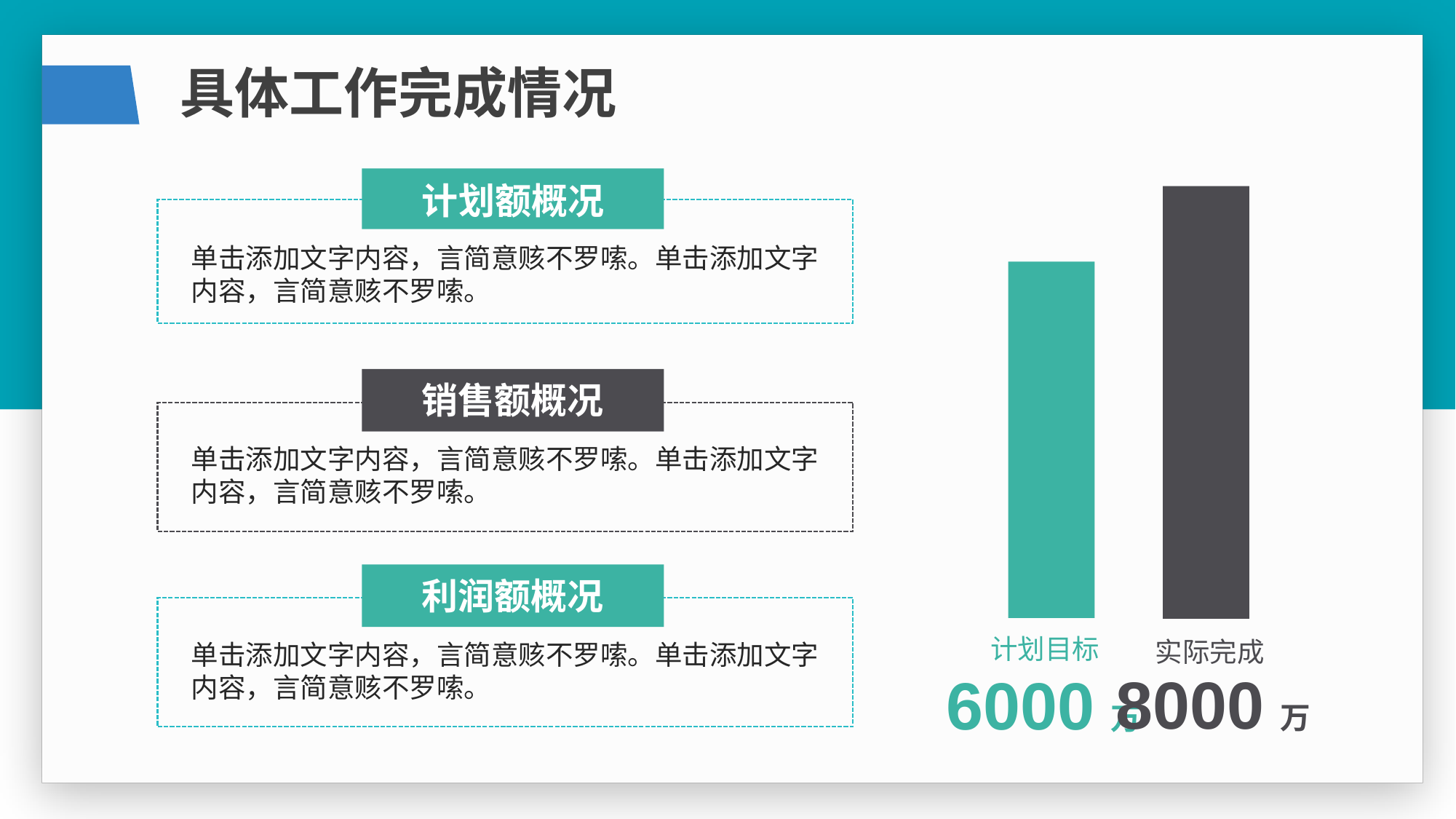

具体工作完成情况

计划额概况

单击添加文字内容，言简意赅不罗嗦。单击添加文字内容，言简意赅不罗嗦。

销售额概况

单击添加文字内容，言简意赅不罗嗦。单击添加文字内容，言简意赅不罗嗦。

利润额概况

计划目标
实际完成
单击添加文字内容，言简意赅不罗嗦。单击添加文字内容，言简意赅不罗嗦。
8000万
6000万